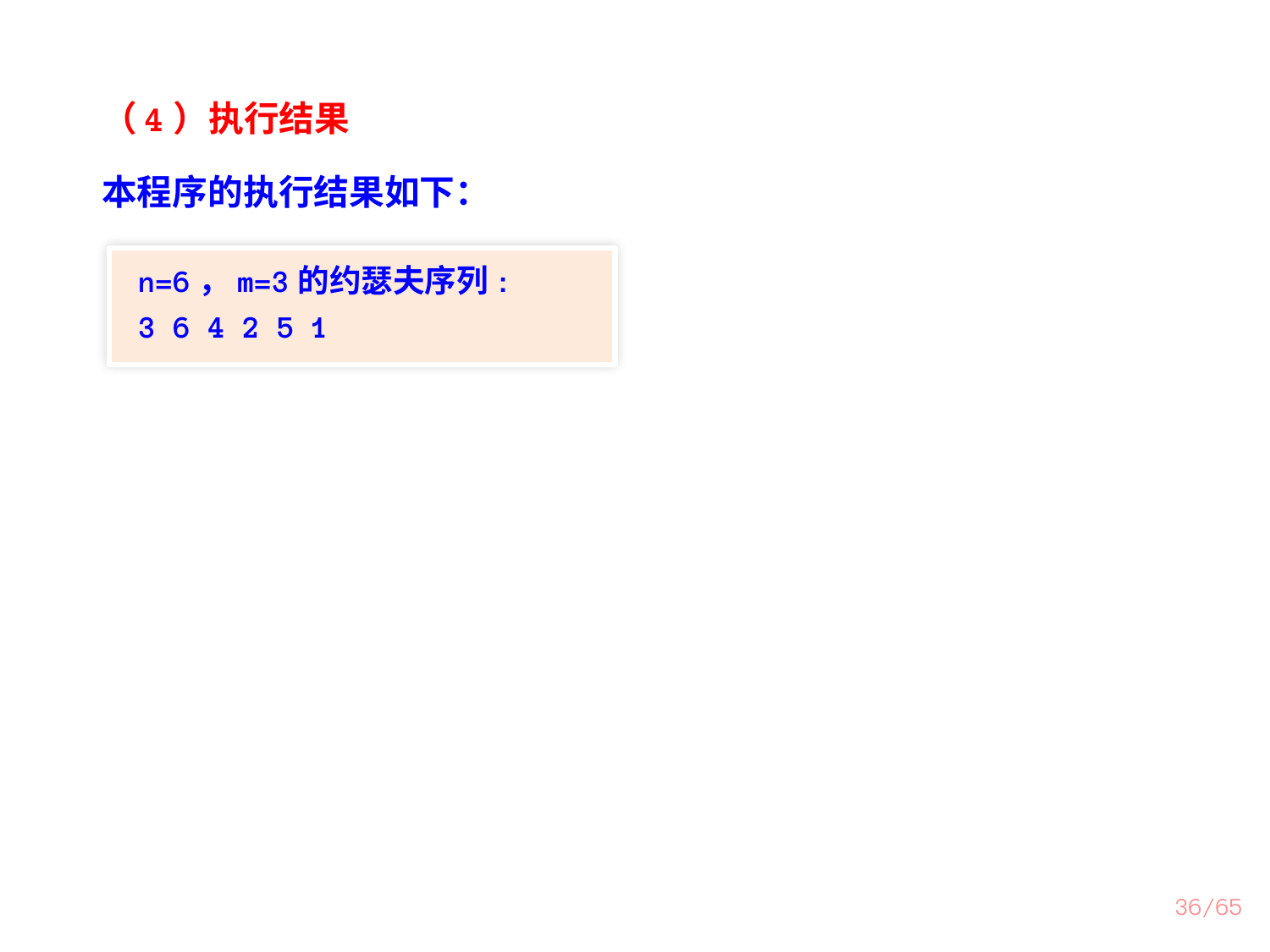

（4）执行结果
本程序的执行结果如下：
n=6，m=3的约瑟夫序列:
3 6 4 2 5 1
36/65